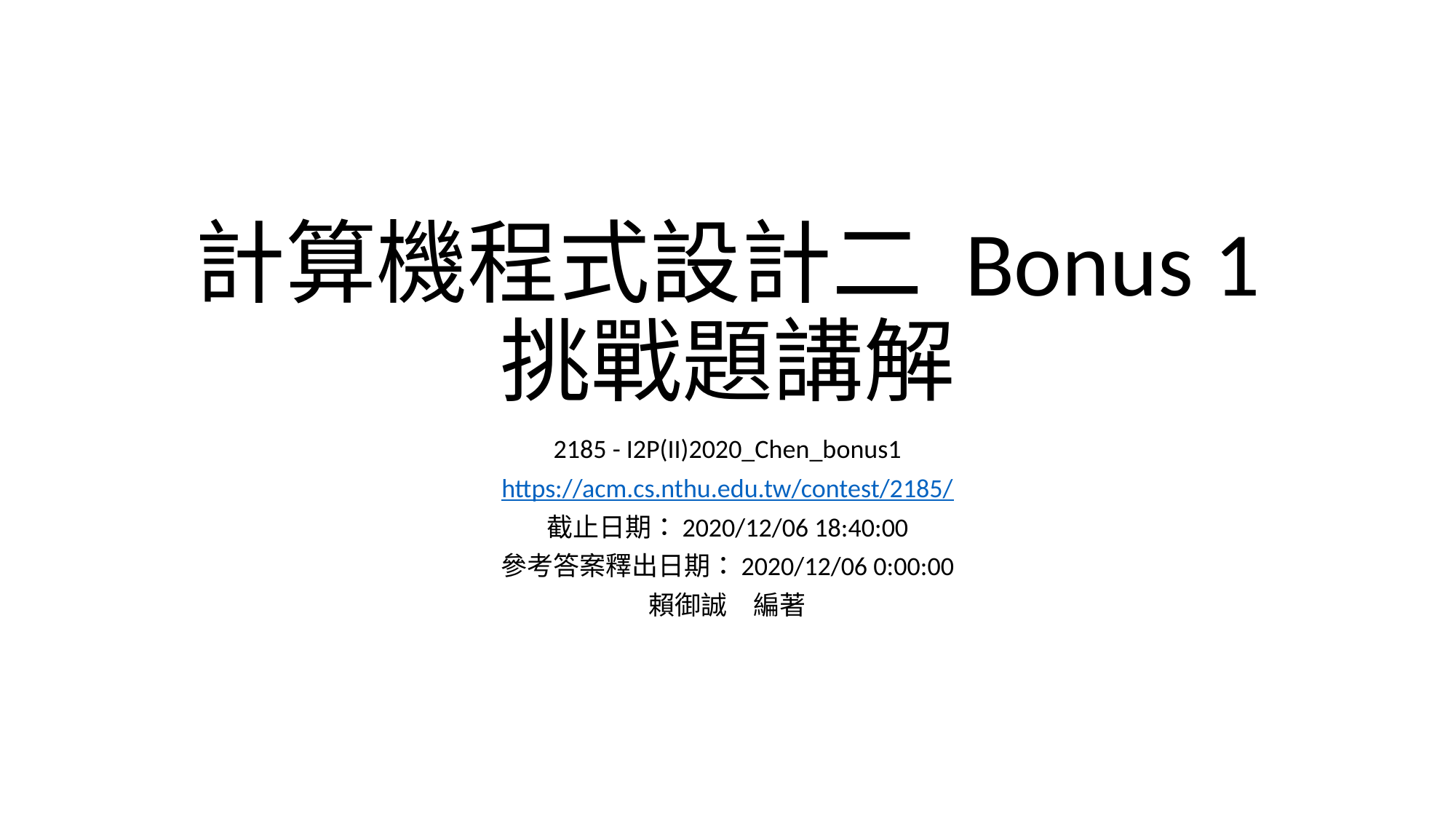

# 計算機程式設計二 Bonus 1 挑戰題講解
2185 - I2P(II)2020_Chen_bonus1
https://acm.cs.nthu.edu.tw/contest/2185/
截止日期：2020/12/06 18:40:00
參考答案釋出日期：2020/12/06 0:00:00
賴御誠　編著